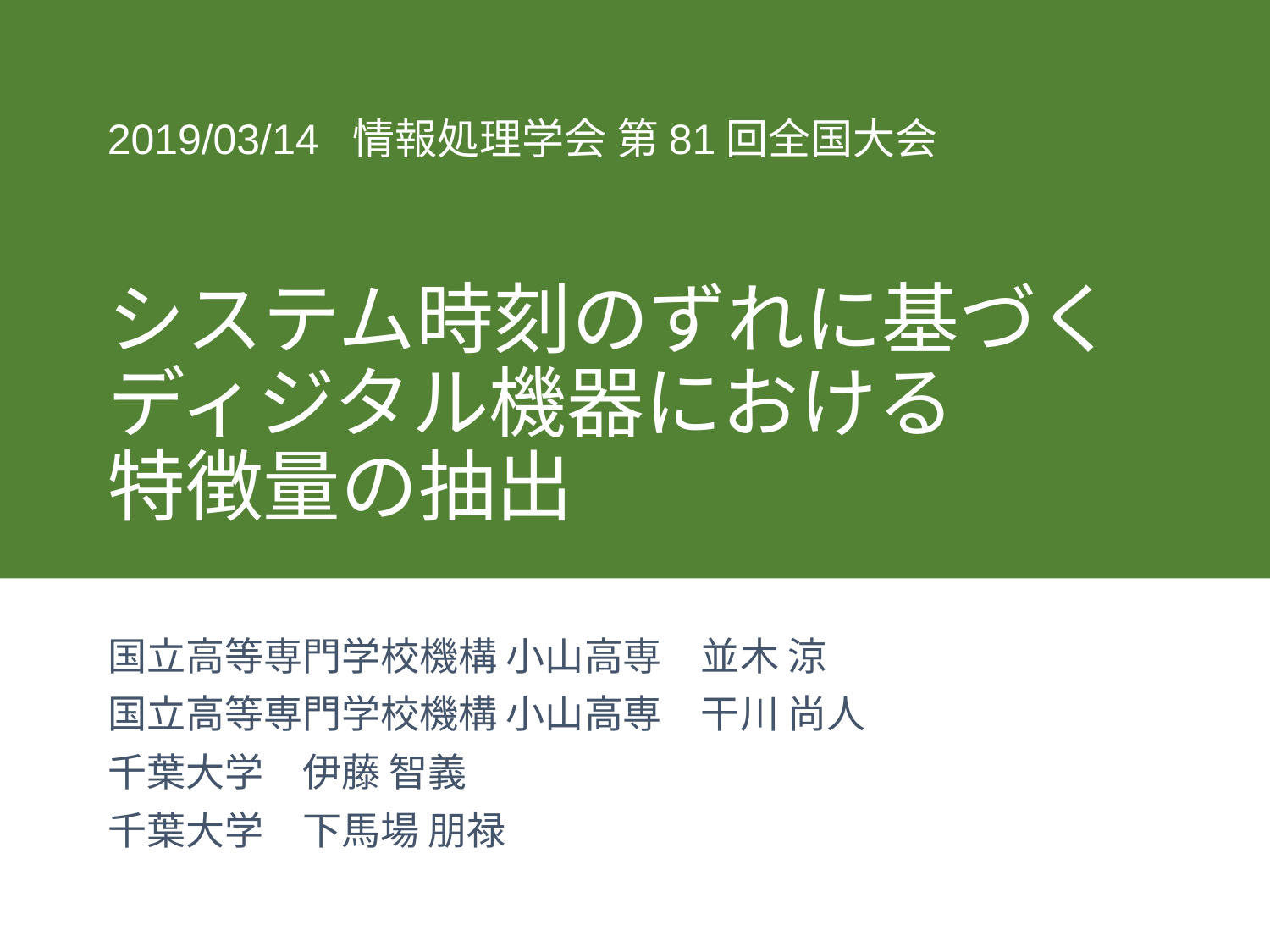

2019/03/14  情報処理学会 第81回全国大会
# システム時刻のずれに基づくディジタル機器における 特徴量の抽出
国立高等専門学校機構 小山高専　並木 涼
国立高等専門学校機構 小山高専　干川 尚人
千葉大学　伊藤 智義
千葉大学　下馬場 朋禄